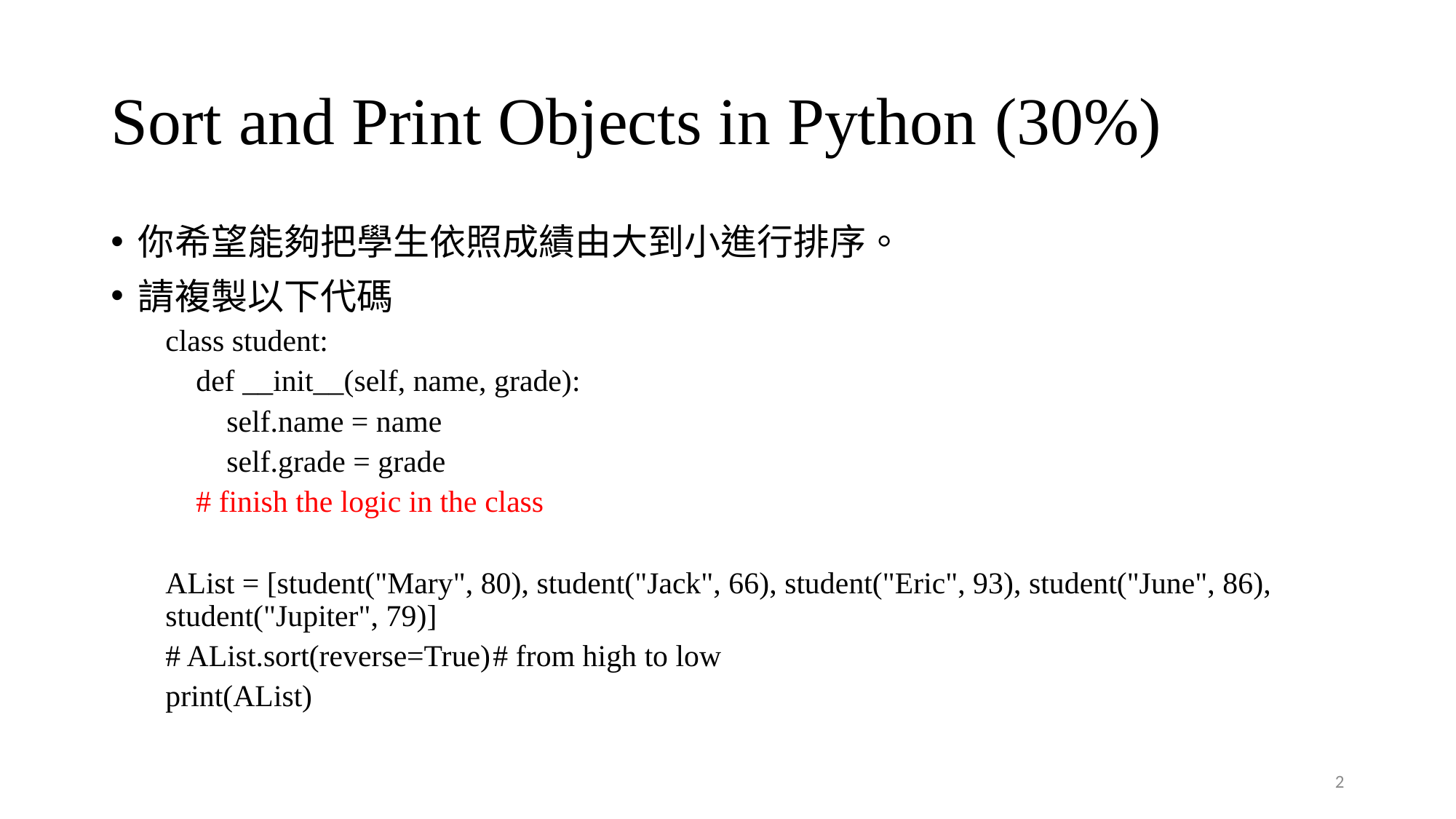

# Sort and Print Objects in Python (30%)
你希望能夠把學生依照成績由大到小進行排序。
請複製以下代碼
class student:
    def __init__(self, name, grade):
        self.name = name
        self.grade = grade
    # finish the logic in the class

AList = [student("Mary", 80), student("Jack", 66), student("Eric", 93), student("June", 86), student("Jupiter", 79)]
# AList.sort(reverse=True)	# from high to low
print(AList)
2